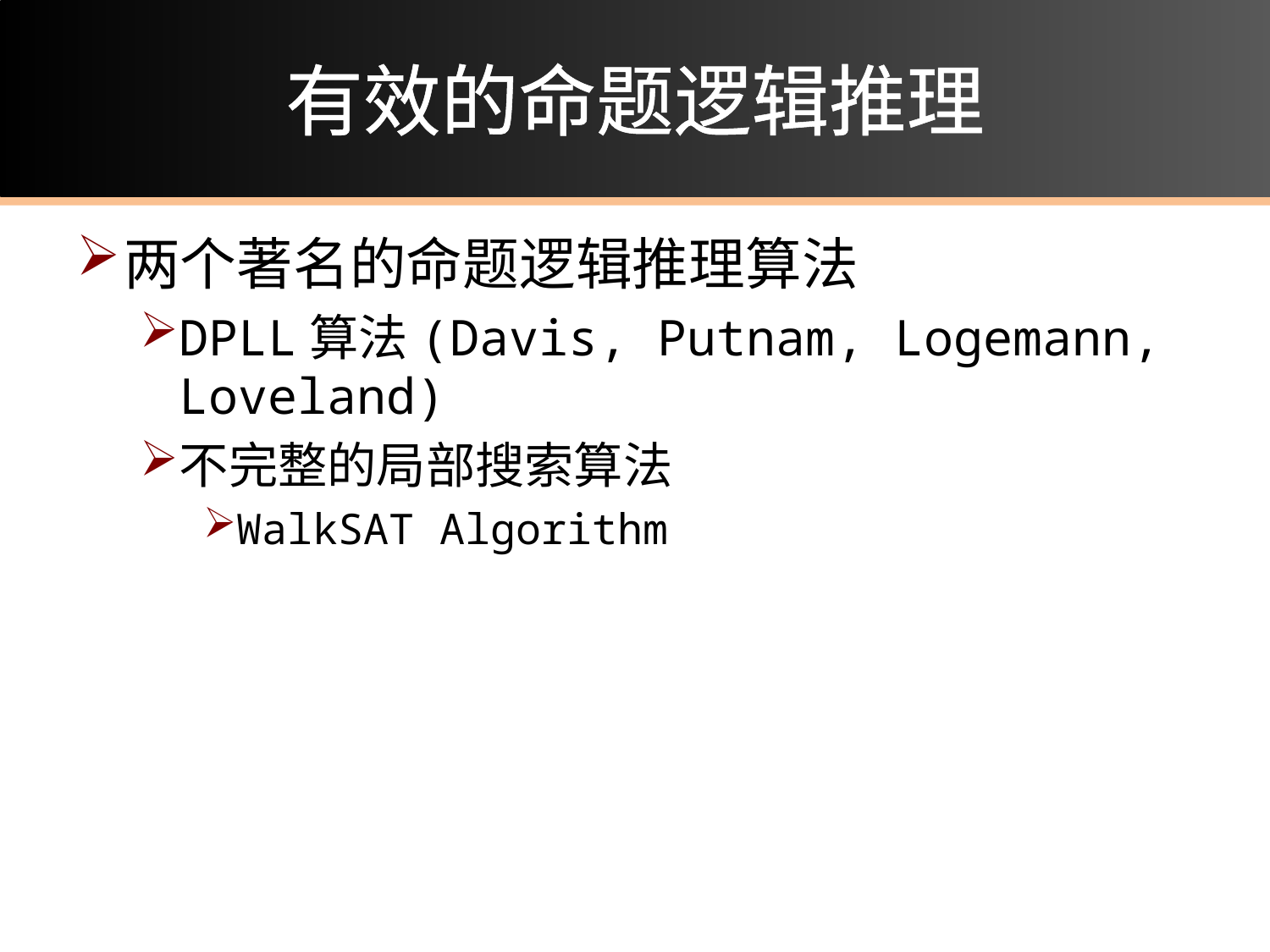

# 有效的命题逻辑推理
两个著名的命题逻辑推理算法
DPLL算法(Davis, Putnam, Logemann, Loveland)
不完整的局部搜索算法
WalkSAT Algorithm